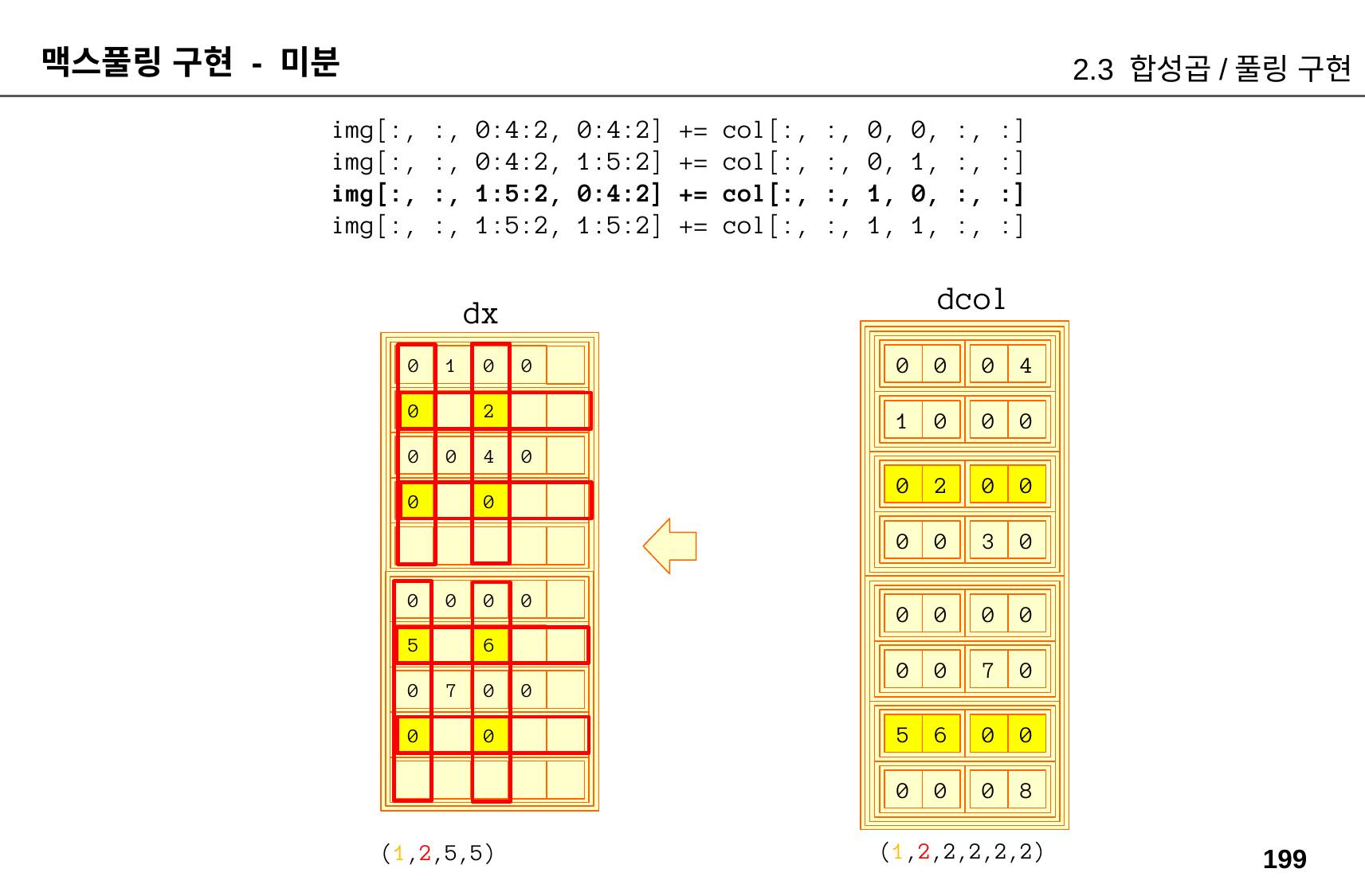

맥스풀링 구현 - 미분
2.3 합성곱/풀링 구현
img[:, :, 0:4:2, 0:4:2] += col[:, :, 0, 0, :, :]
img[:, :, 0:4:2, 1:5:2] += col[:, :, 0, 1, :, :]
img[:, :, 1:5:2, 0:4:2] += col[:, :, 1, 0, :, :]
img[:, :, 1:5:2, 1:5:2] += col[:, :, 1, 1, :, :]

dcol
dx

0
0
0
4
0
1
0
0

0

2

1
0
0
0

0
0
4
0

0
2
0
0

0

0

0
0
3
0

0
0
0
0

0
0
0
0

5

6

0
0
7
0

0
7
0
0

5

5
6
0
0
0

0

0
0
0
8
(1,2,2,2,2,2)
(1,2,5,5)